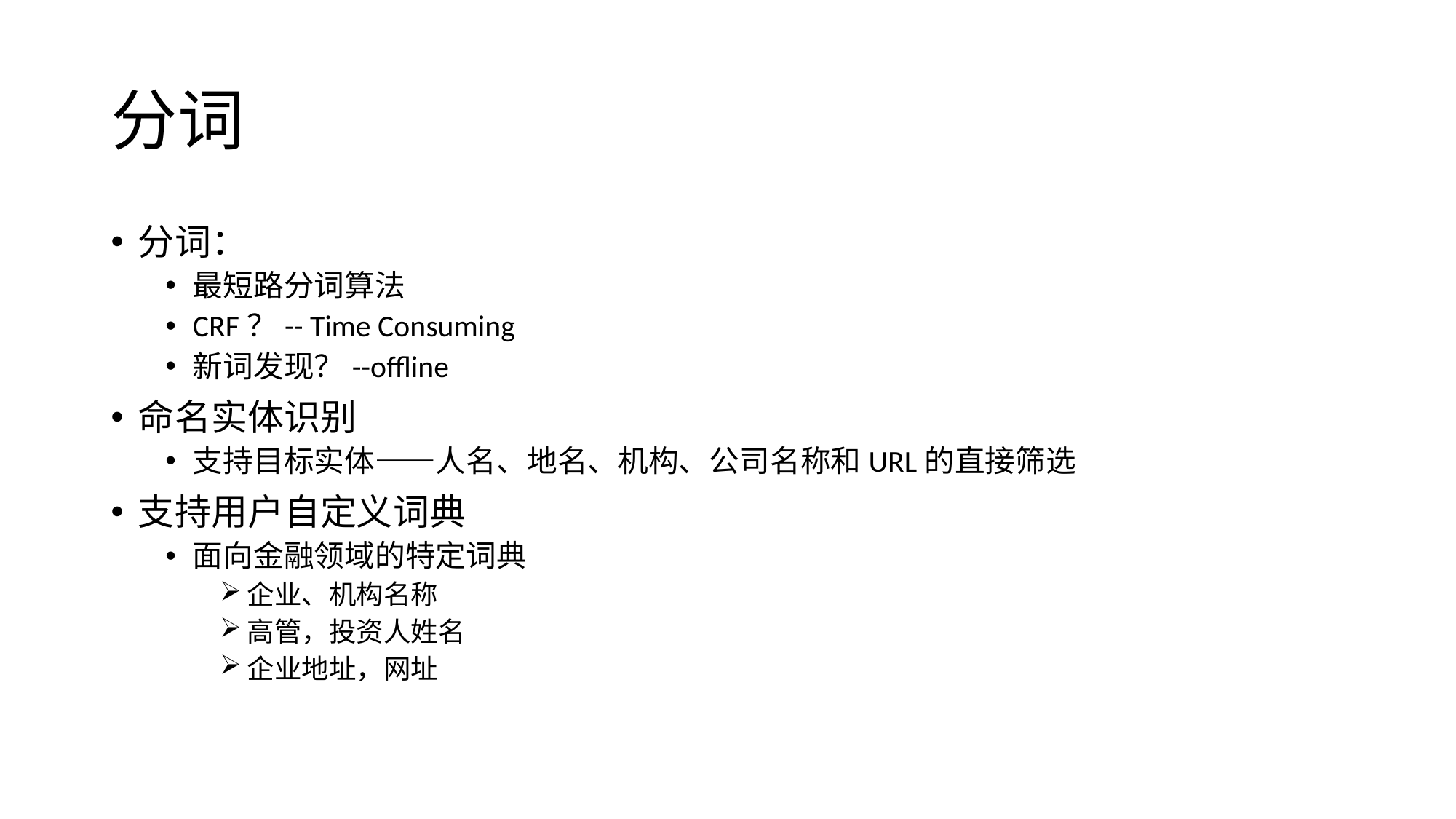

# 分词
分词：
最短路分词算法
CRF？-- Time Consuming
新词发现？--offline
命名实体识别
支持目标实体——人名、地名、机构、公司名称和URL的直接筛选
支持用户自定义词典
面向金融领域的特定词典
企业、机构名称
高管，投资人姓名
企业地址，网址